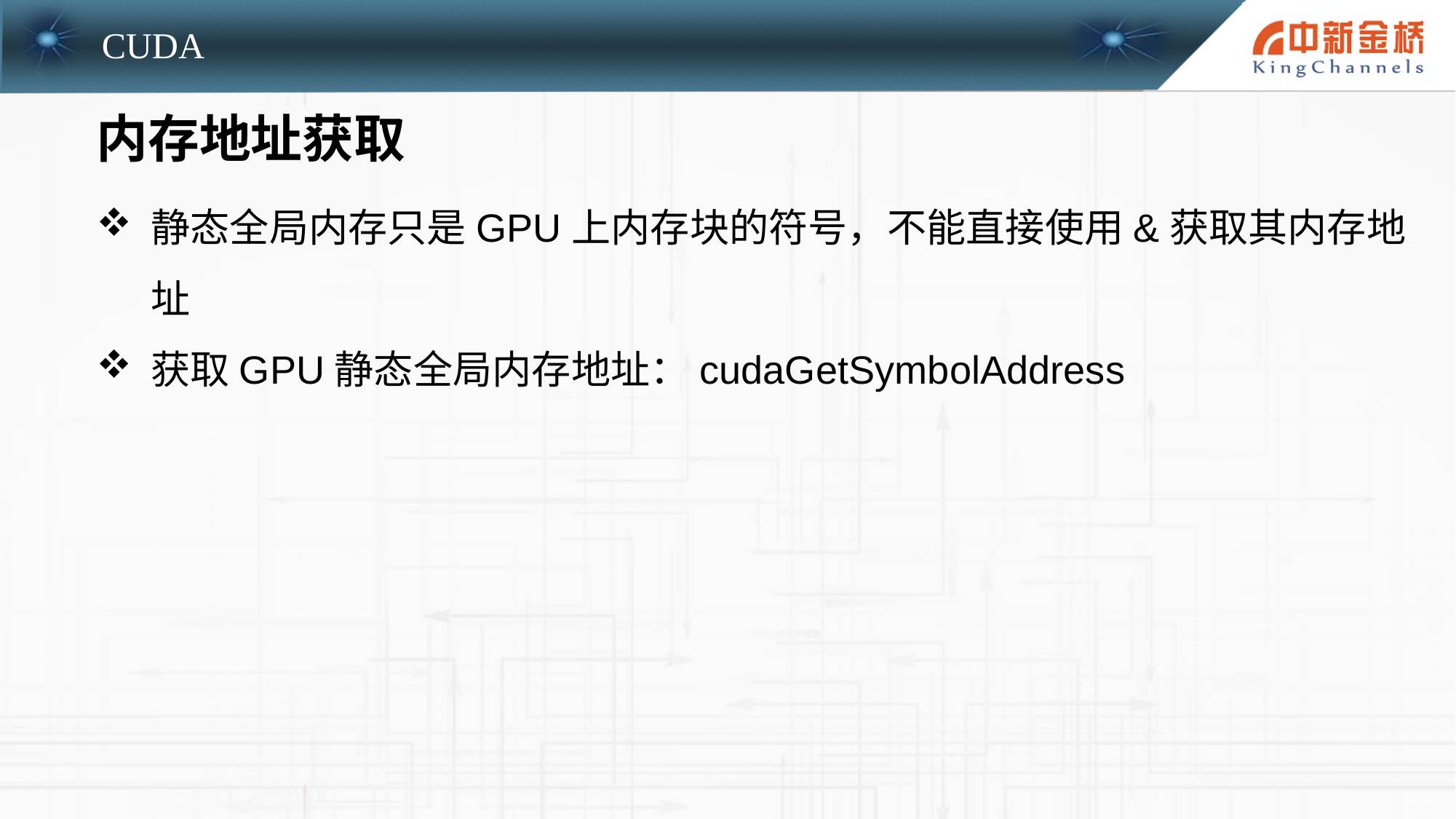

内存地址获取
静态全局内存只是GPU上内存块的符号，不能直接使用&获取其内存地址
获取GPU静态全局内存地址：cudaGetSymbolAddress